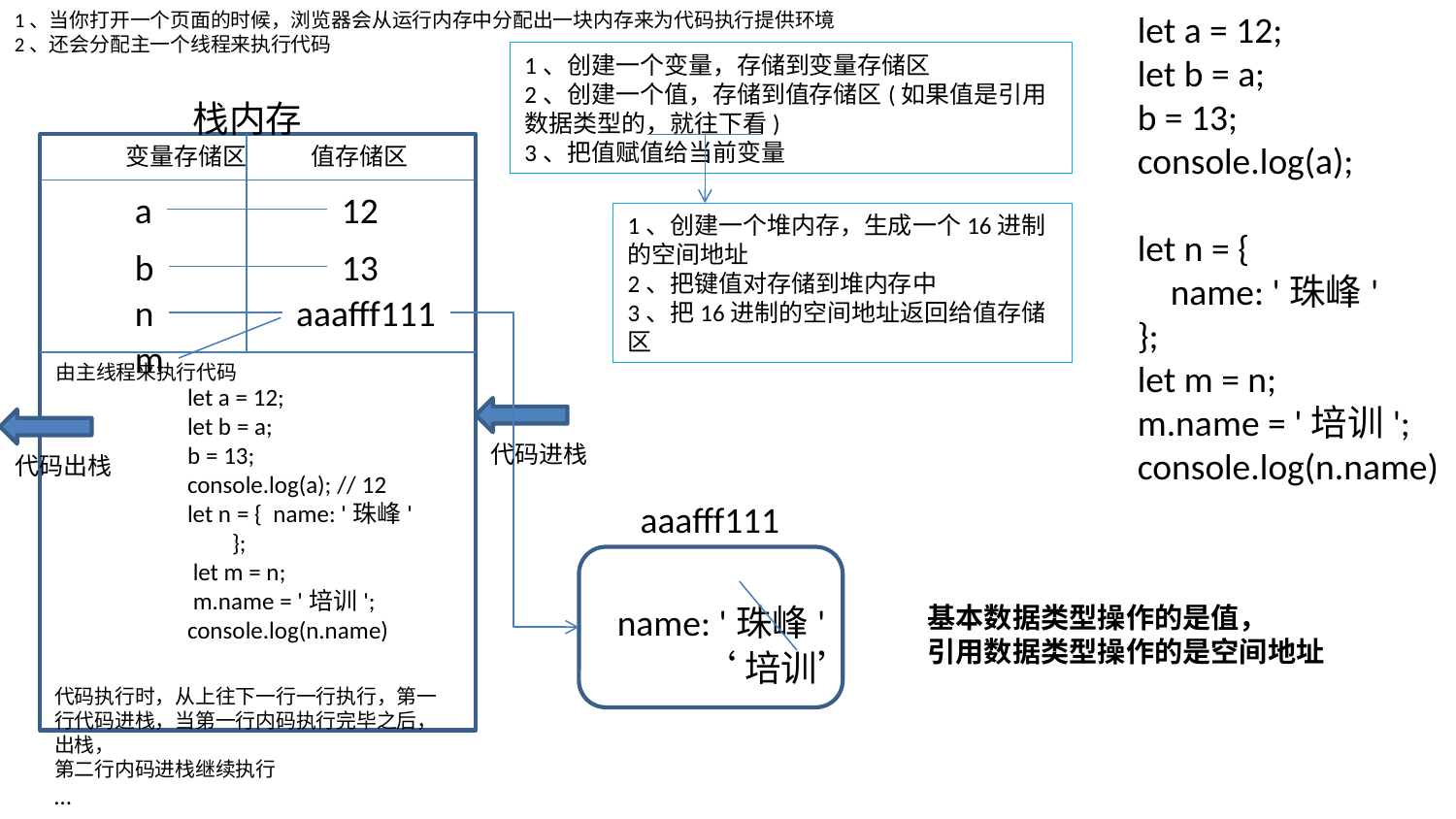

1、当你打开一个页面的时候，浏览器会从运行内存中分配出一块内存来为代码执行提供环境
2、还会分配主一个线程来执行代码

        let a = 12;
        let b = a;
        b = 13;
        console.log(a);

        let n = {
            name: '珠峰'
        };
        let m = n;
        m.name = '培训';
        console.log(n.name)

1、创建一个变量，存储到变量存储区
2、创建一个值，存储到值存储区(如果值是引用数据类型的，就往下看)
3、把值赋值给当前变量
栈内存

变量存储区            值存储区
a
12
1、创建一个堆内存，生成一个16进制的空间地址
2、把键值对存储到堆内存中
3、把16进制的空间地址返回给值存储区
b
13
n
aaafff111
m
由主线程来执行代码
let a = 12;
let b = a;
b = 13;
console.log(a); // 12
let n = {  name: '珠峰'
        };
 let m = n;
 m.name = '培训';
console.log(n.name)

代码进栈
代码出栈
aaafff111

 name: '珠峰'
基本数据类型操作的是值，
引用数据类型操作的是空间地址
‘培训’
代码执行时，从上往下一行一行执行，第一行代码进栈，当第一行内码执行完毕之后，出栈，
第二行内码进栈继续执行
…